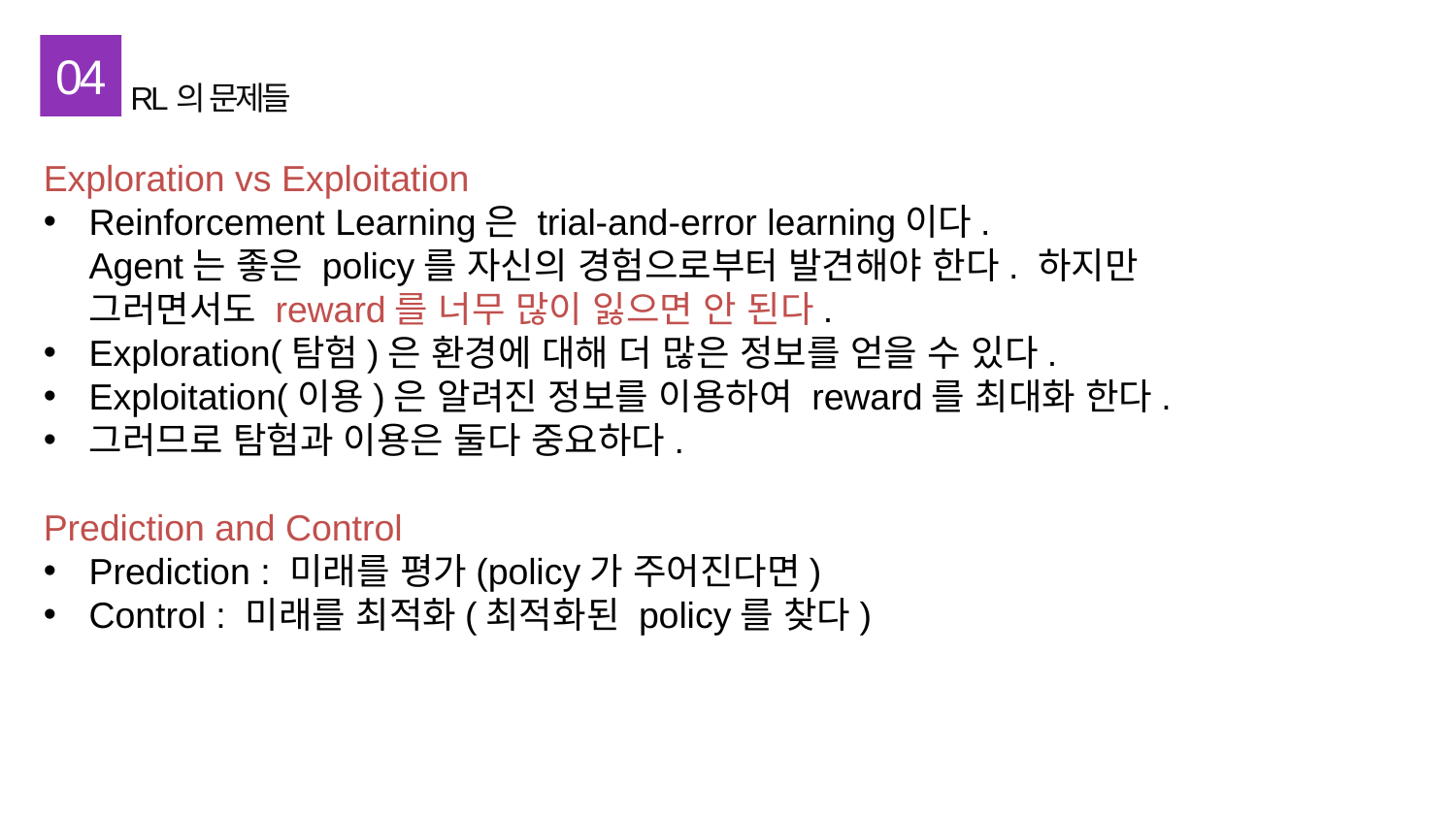

04
RL의 문제들
Exploration vs Exploitation
Reinforcement Learning은 trial-and-error learning이다.
Agent는 좋은 policy를 자신의 경험으로부터 발견해야 한다. 하지만 그러면서도 reward를 너무 많이 잃으면 안 된다.
Exploration(탐험)은 환경에 대해 더 많은 정보를 얻을 수 있다.
Exploitation(이용)은 알려진 정보를 이용하여 reward를 최대화 한다.
그러므로 탐험과 이용은 둘다 중요하다.

Prediction and Control
Prediction : 미래를 평가(policy가 주어진다면)
Control : 미래를 최적화(최적화된 policy를 찾다)